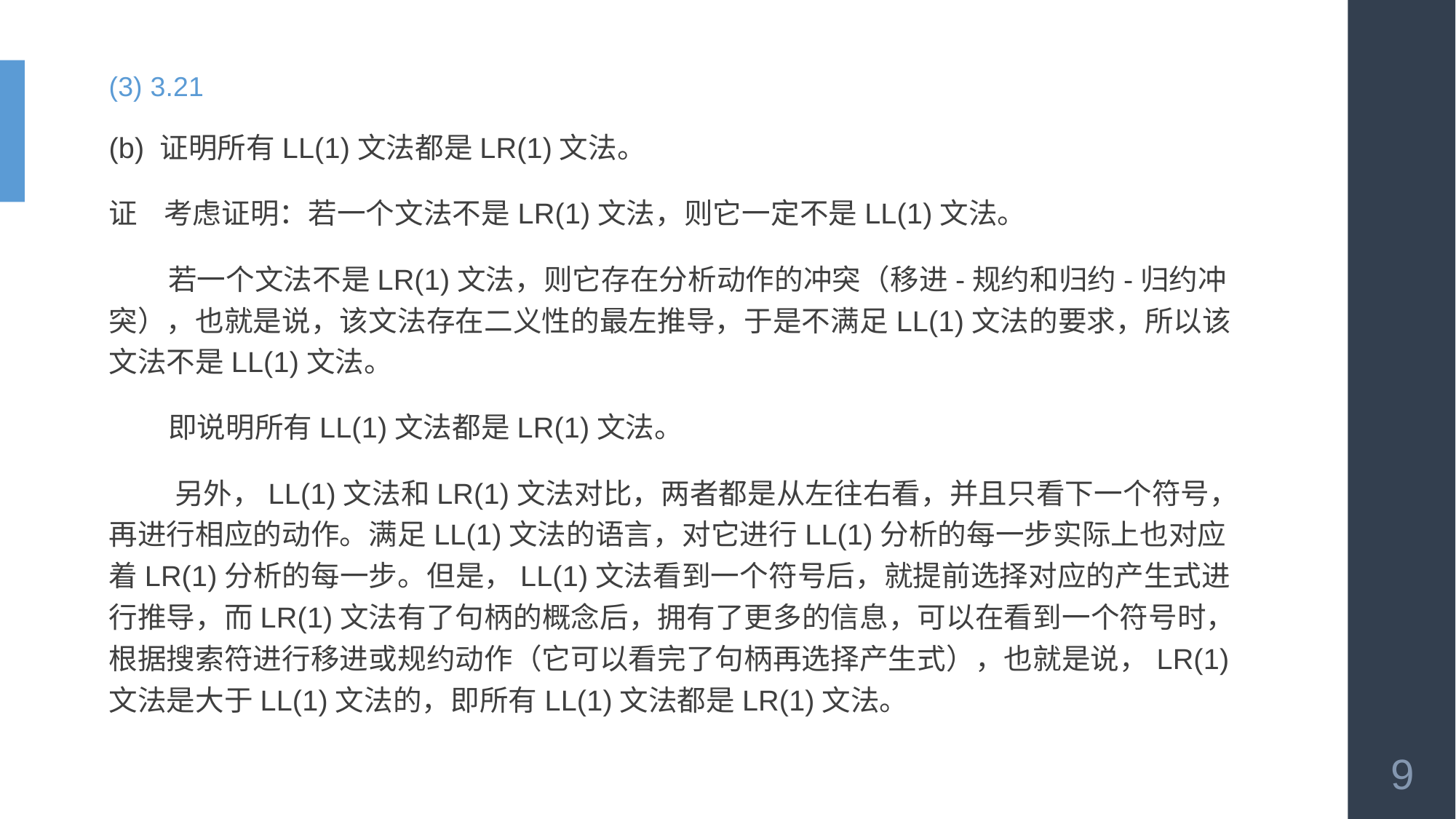

(3) 3.21
(b) 证明所有LL(1)文法都是LR(1)文法。
证    考虑证明：若一个文法不是LR(1)文法，则它一定不是LL(1)文法。
        若一个文法不是LR(1)文法，则它存在分析动作的冲突（移进-规约和归约-归约冲突），也就是说，该文法存在二义性的最左推导，于是不满足LL(1)文法的要求，所以该文法不是LL(1)文法。
        即说明所有LL(1)文法都是LR(1)文法。
         另外，LL(1)文法和LR(1)文法对比，两者都是从左往右看，并且只看下一个符号，再进行相应的动作。满足LL(1)文法的语言，对它进行LL(1)分析的每一步实际上也对应着LR(1)分析的每一步。但是，LL(1)文法看到一个符号后，就提前选择对应的产生式进行推导，而LR(1)文法有了句柄的概念后，拥有了更多的信息，可以在看到一个符号时，根据搜索符进行移进或规约动作（它可以看完了句柄再选择产生式），也就是说，LR(1)文法是大于LL(1)文法的，即所有LL(1)文法都是LR(1)文法。

9